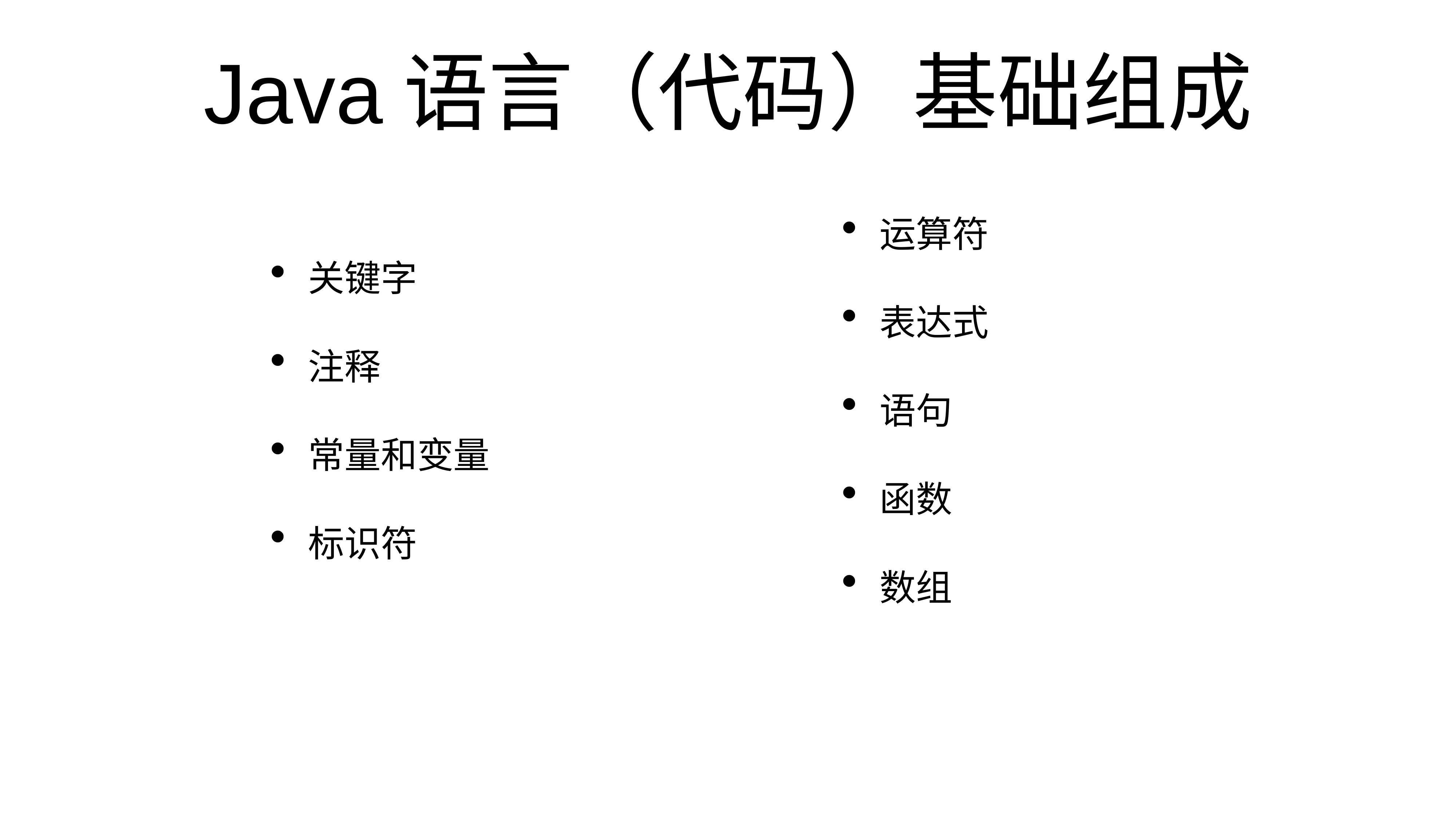

# Java语言（代码）基础组成
运算符
表达式
语句
函数
数组
关键字
注释
常量和变量
标识符